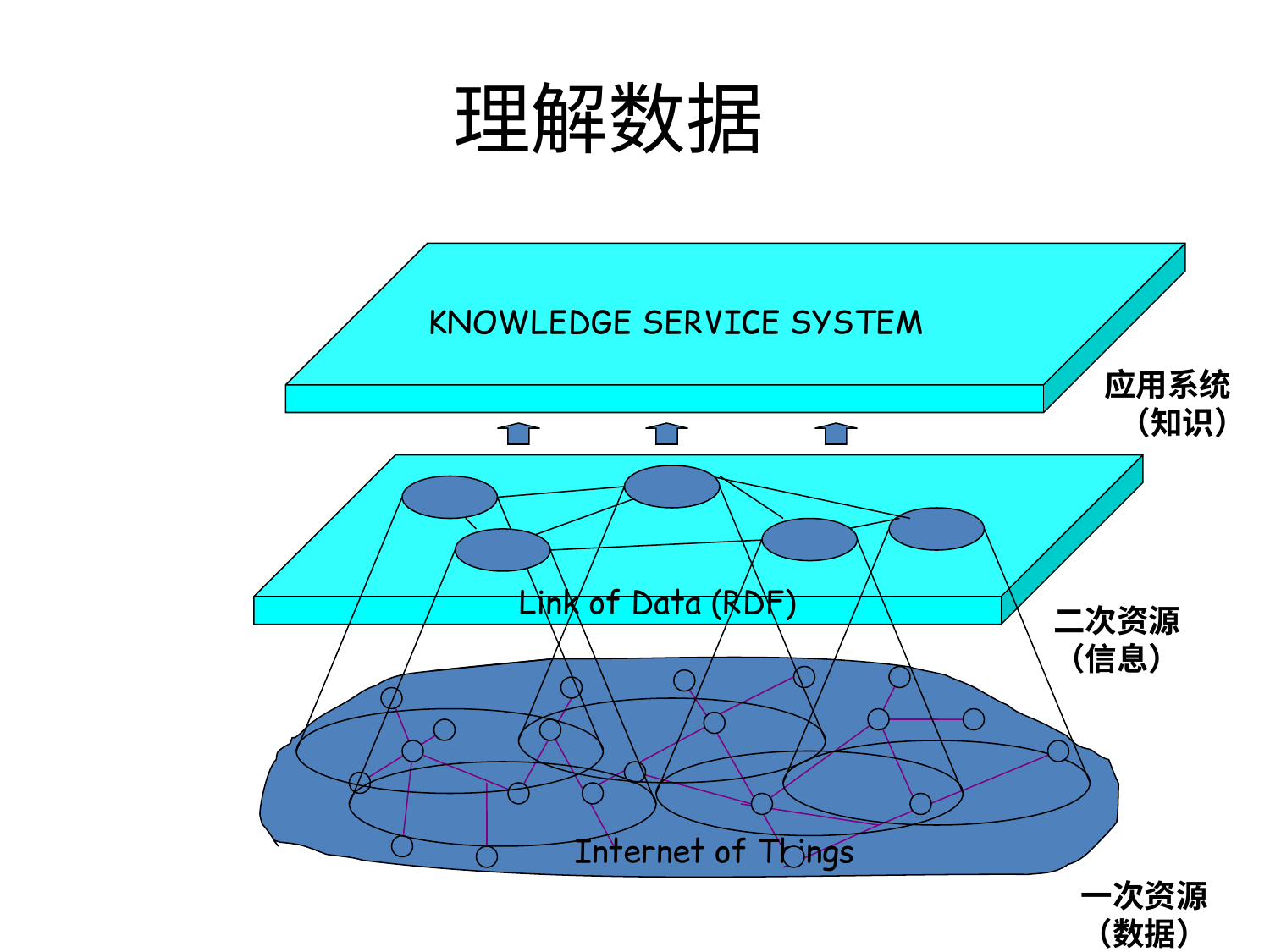

# 理解数据

KNOWLEDGE SERVICE SYSTEM
应用系统
 （知识）

Link of Data (RDF)
二次资源
（信息）

Internet of Things

一次资源
（数据）